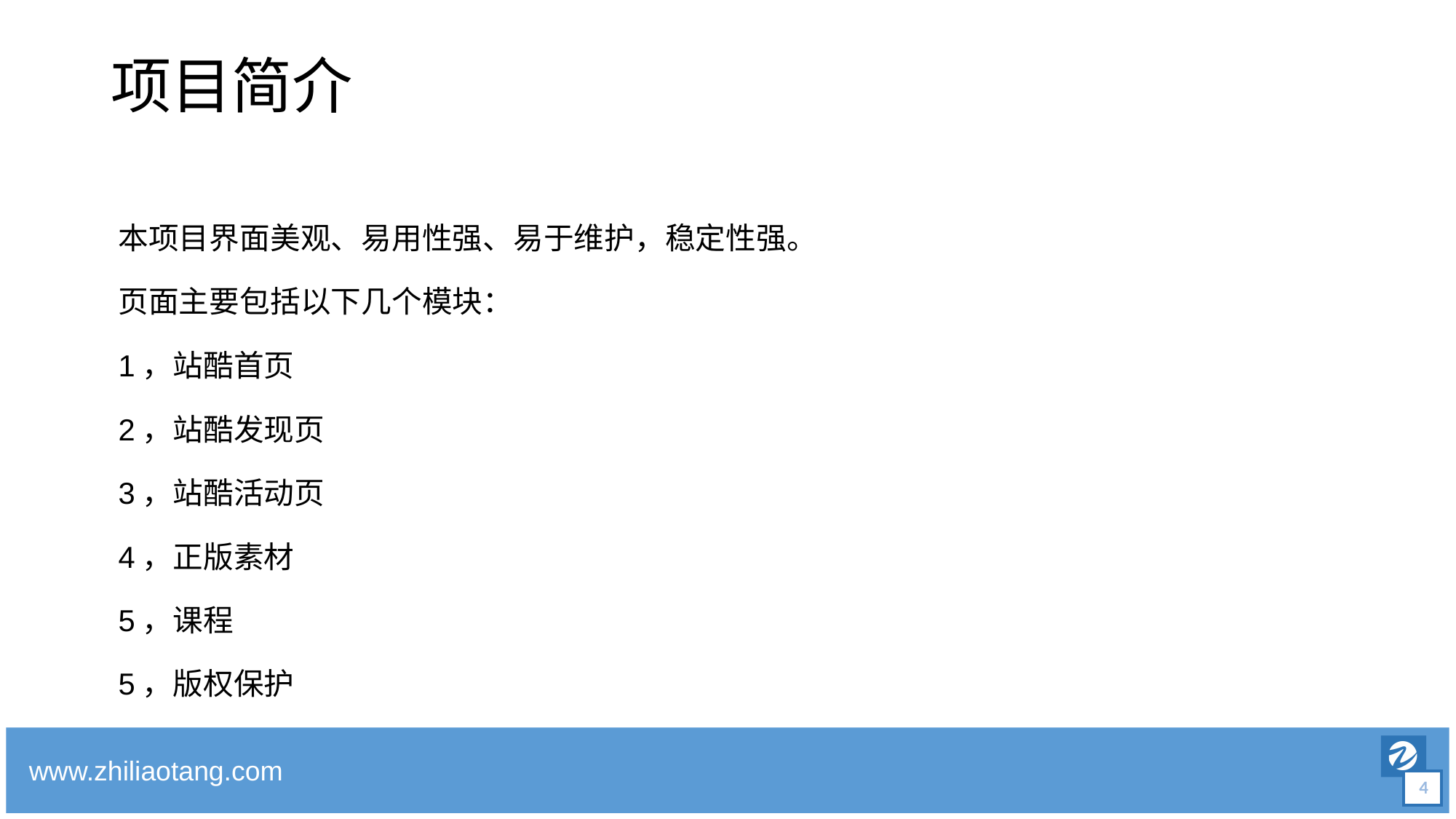

# 项目简介
本项目界面美观、易用性强、易于维护，稳定性强。
页面主要包括以下几个模块：
1，站酷首页
2，站酷发现页
3，站酷活动页
4，正版素材
5，课程
5，版权保护
4